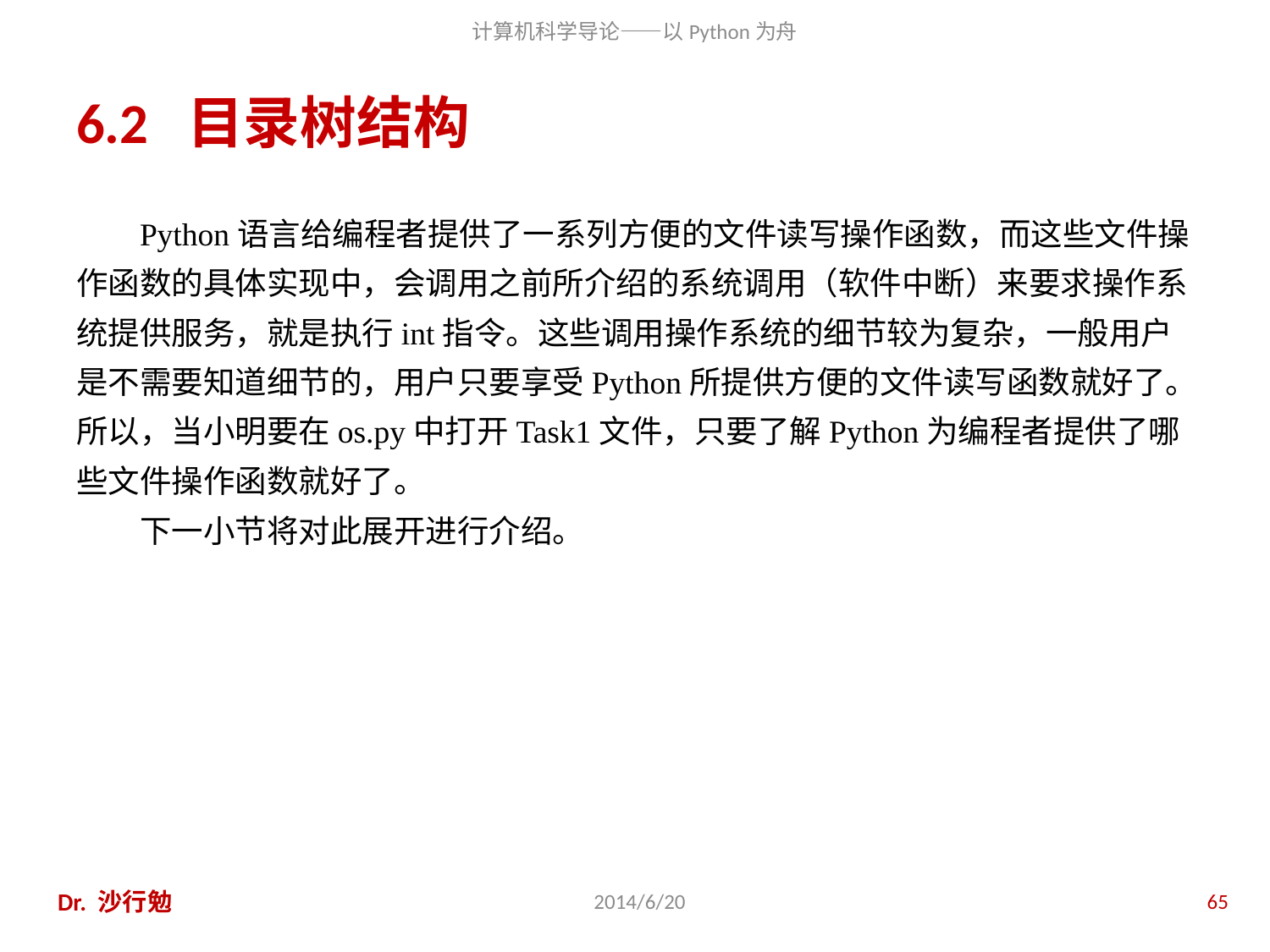

# 6.2  目录树结构
Python语言给编程者提供了一系列方便的文件读写操作函数，而这些文件操作函数的具体实现中，会调用之前所介绍的系统调用（软件中断）来要求操作系统提供服务，就是执行int指令。这些调用操作系统的细节较为复杂，一般用户是不需要知道细节的，用户只要享受Python所提供方便的文件读写函数就好了。所以，当小明要在os.py中打开Task1文件，只要了解Python为编程者提供了哪些文件操作函数就好了。
下一小节将对此展开进行介绍。
Dr. 沙行勉
2014/6/20
65